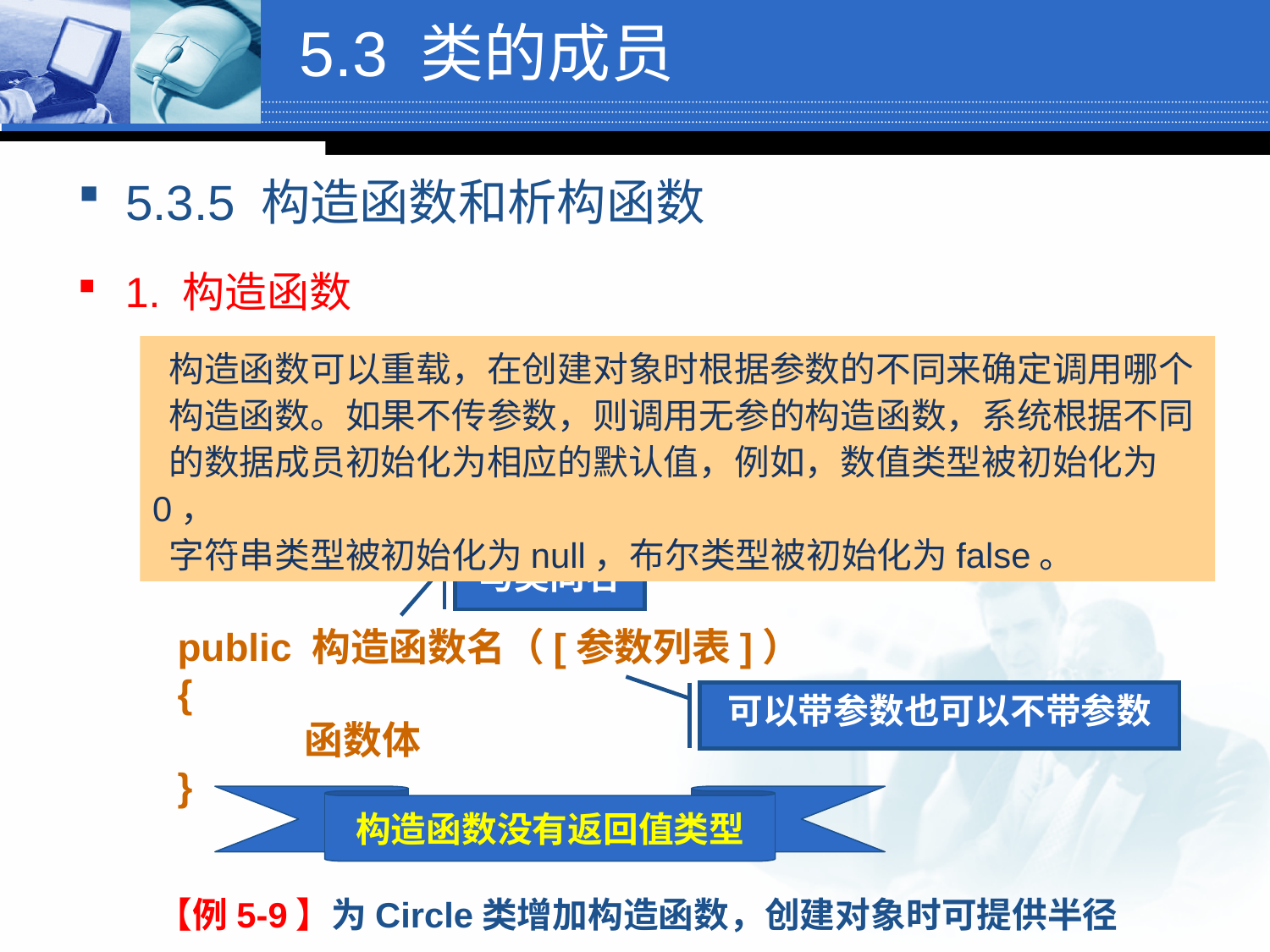

# 5.3 类的成员
5.3.5 构造函数和析构函数
1. 构造函数
构造函数是一种特殊的成员方法，其主要作用是在创建对象时初始化对象。每个类都有构造函数，即使没有声明，编译器也会自动地为我们提供一个默认的构造函数（没有参数和函数体）。如果声明了构造函数，系统将不再提供默认的构造函数。
 构造函数可以重载，在创建对象时根据参数的不同来确定调用哪个
 构造函数。如果不传参数，则调用无参的构造函数，系统根据不同
 的数据成员初始化为相应的默认值，例如，数值类型被初始化为0，
 字符串类型被初始化为null，布尔类型被初始化为false。
与类同名
public 构造函数名（[参数列表]）
{
	函数体
}
可以带参数也可以不带参数
构造函数没有返回值类型
【例5-9】为Circle类增加构造函数，创建对象时可提供半径